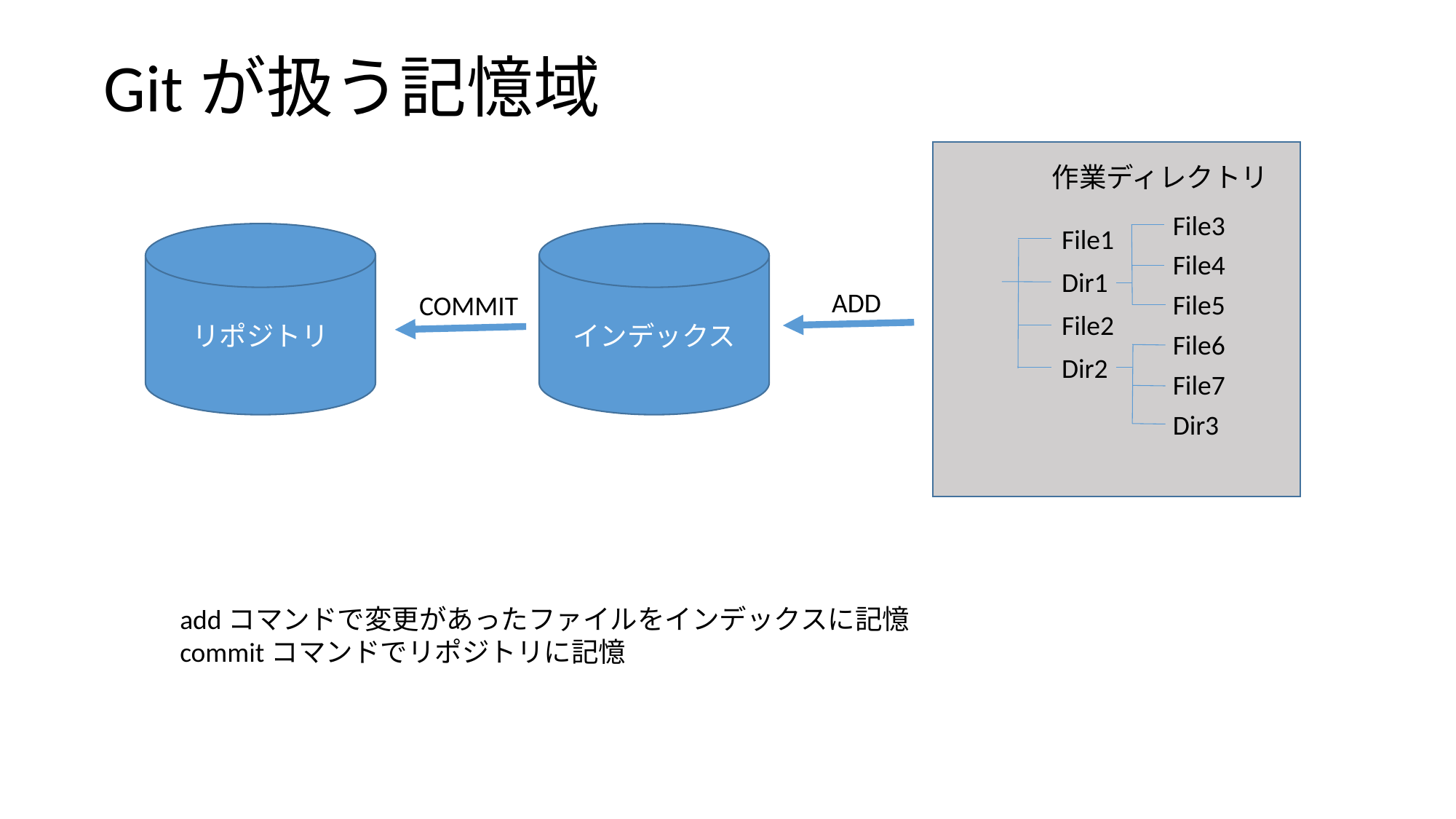

# Gitが扱う記憶域

作業ディレクトリ
File3
File1
File4
Dir1
File5
File2
File6
Dir2
File7
Dir3
リポジトリ
インデックス
ADD
COMMIT
addコマンドで変更があったファイルをインデックスに記憶
commitコマンドでリポジトリに記憶